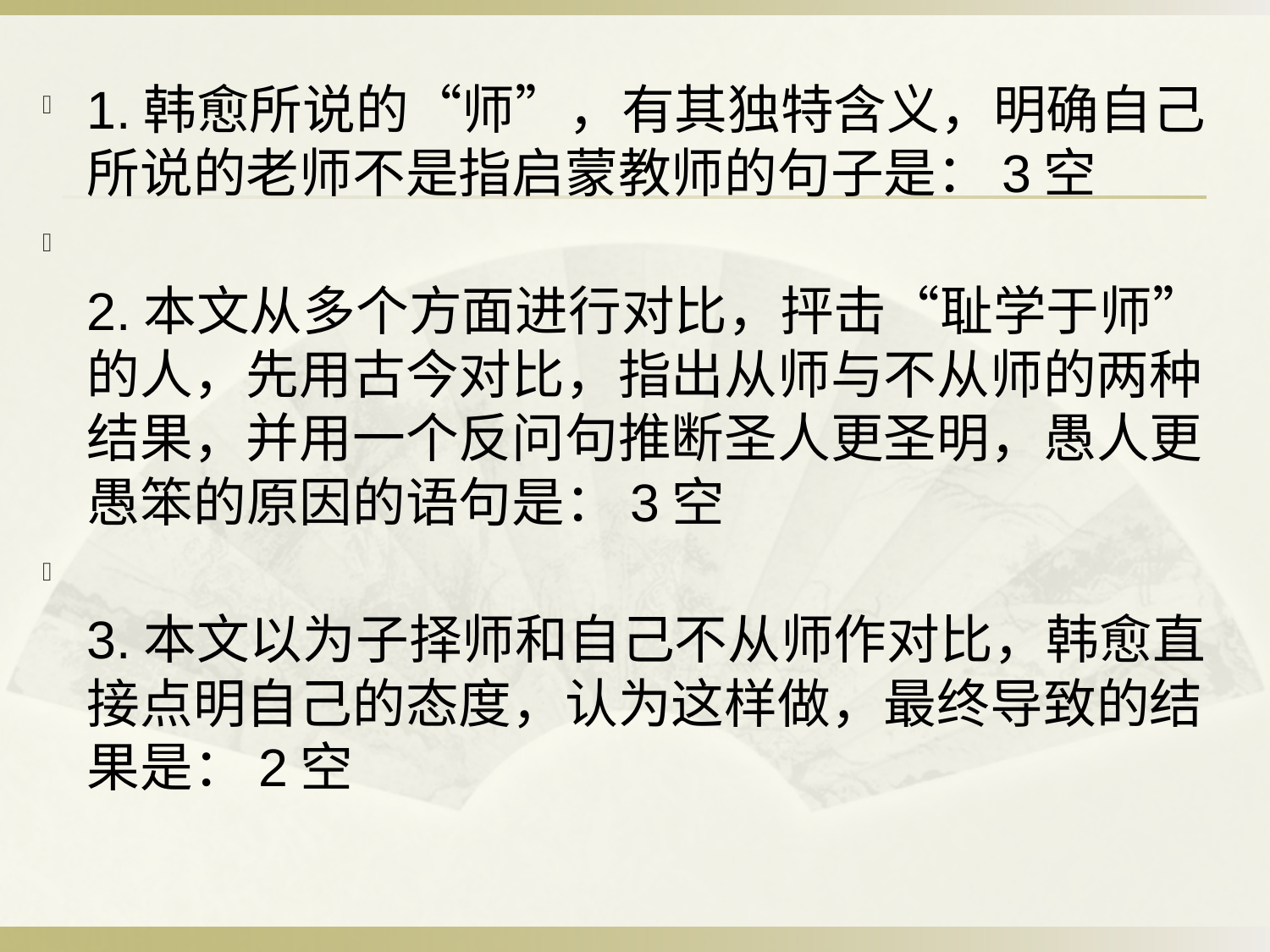

#
1.韩愈所说的“师”，有其独特含义，明确自己所说的老师不是指启蒙教师的句子是：3空
2.本文从多个方面进行对比，抨击“耻学于师”的人，先用古今对比，指出从师与不从师的两种结果，并用一个反问句推断圣人更圣明，愚人更愚笨的原因的语句是：3空
3.本文以为子择师和自己不从师作对比，韩愈直接点明自己的态度，认为这样做，最终导致的结果是：2空